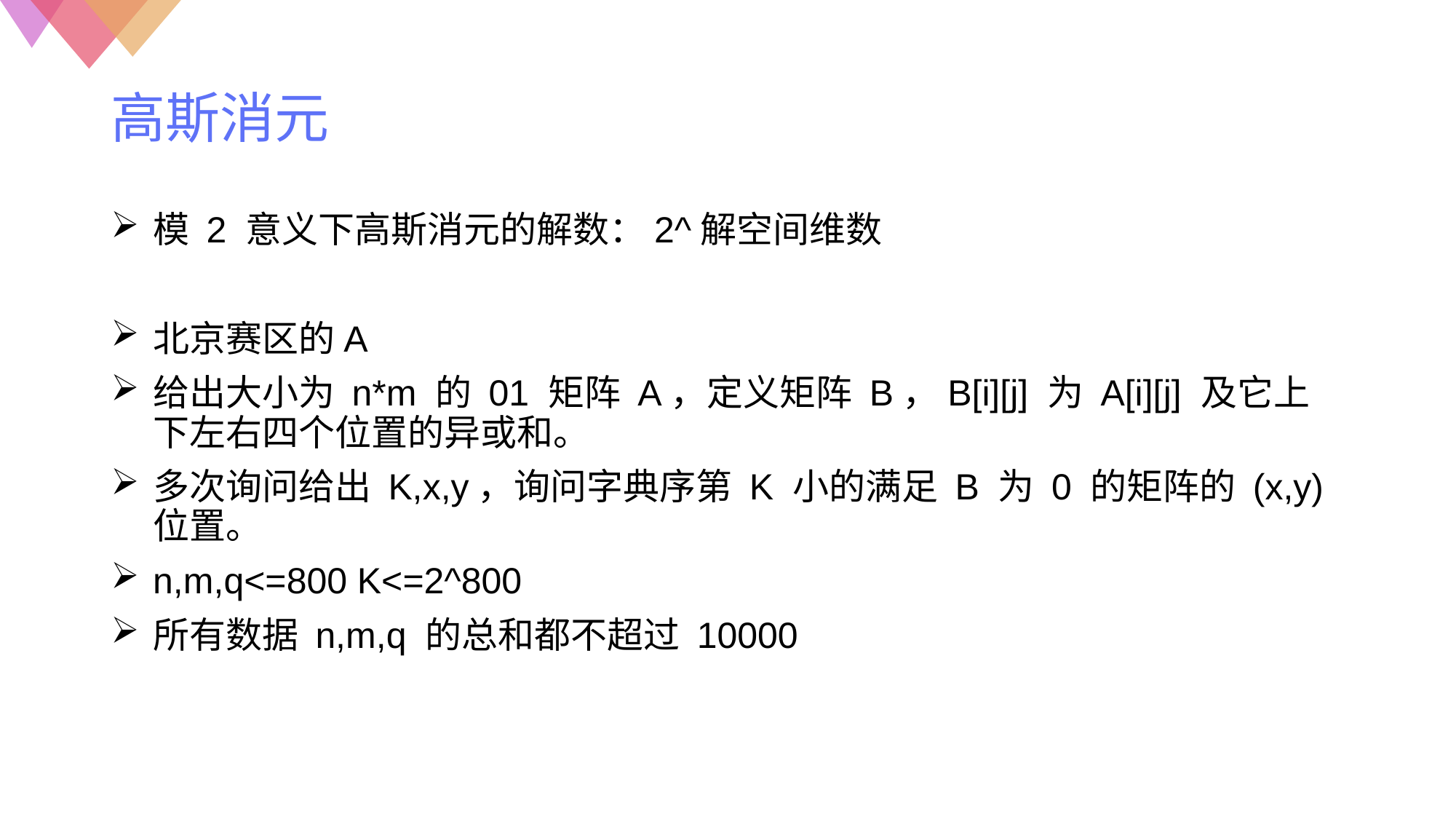

# 高斯消元
模 2 意义下高斯消元的解数：2^解空间维数

北京赛区的A
给出大小为 n*m 的 01 矩阵 A，定义矩阵 B，B[i][j] 为 A[i][j] 及它上下左右四个位置的异或和。
多次询问给出 K,x,y，询问字典序第 K 小的满足 B 为 0 的矩阵的 (x,y) 位置。
n,m,q<=800 K<=2^800
所有数据 n,m,q 的总和都不超过 10000